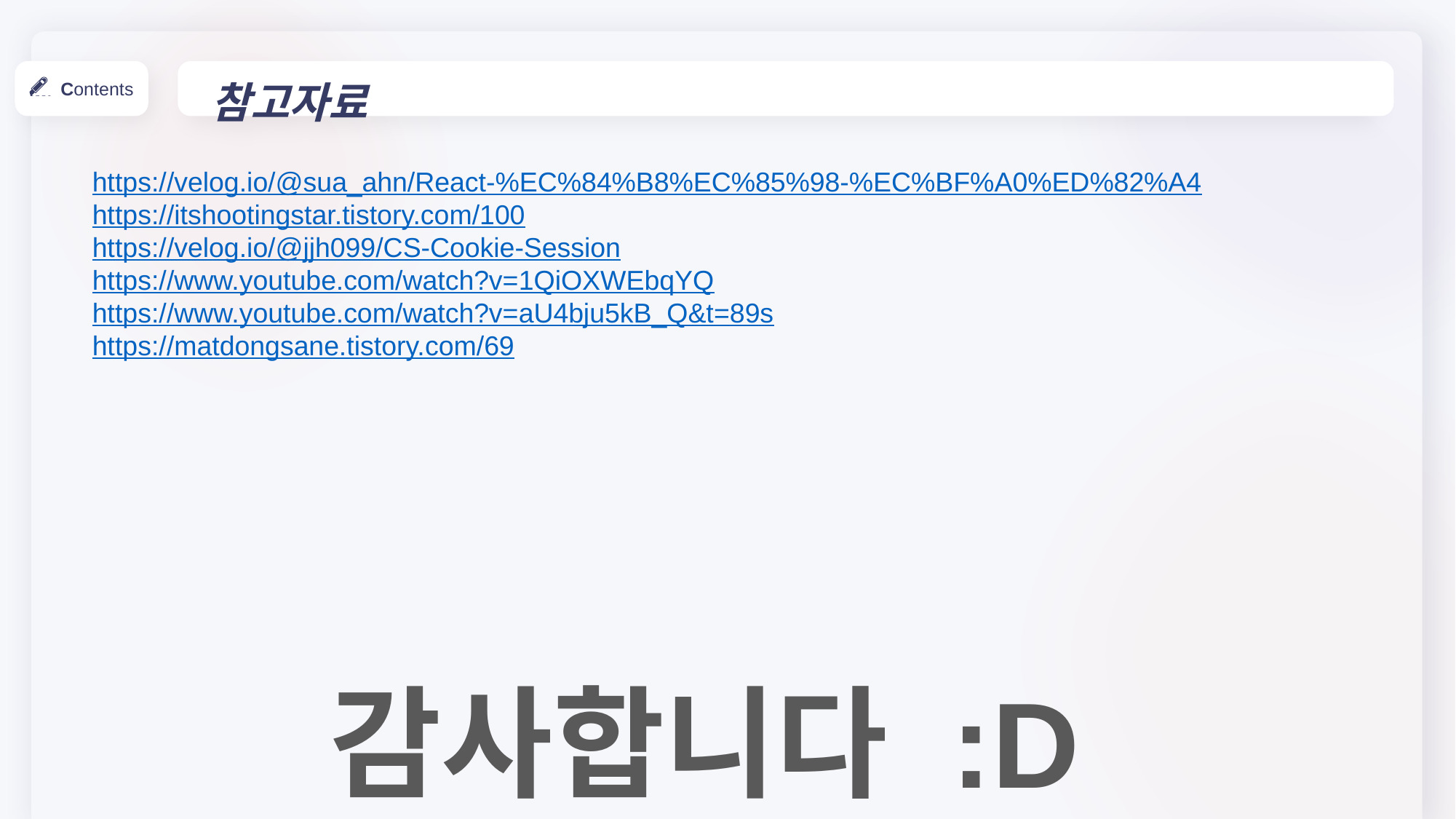

참고자료
Contents

https://velog.io/@sua_ahn/React-%EC%84%B8%EC%85%98-%EC%BF%A0%ED%82%A4
https://itshootingstar.tistory.com/100
https://velog.io/@jjh099/CS-Cookie-Session
https://www.youtube.com/watch?v=1QiOXWEbqYQ
https://www.youtube.com/watch?v=aU4bju5kB_Q&t=89s
https://matdongsane.tistory.com/69

감사합니다 :D